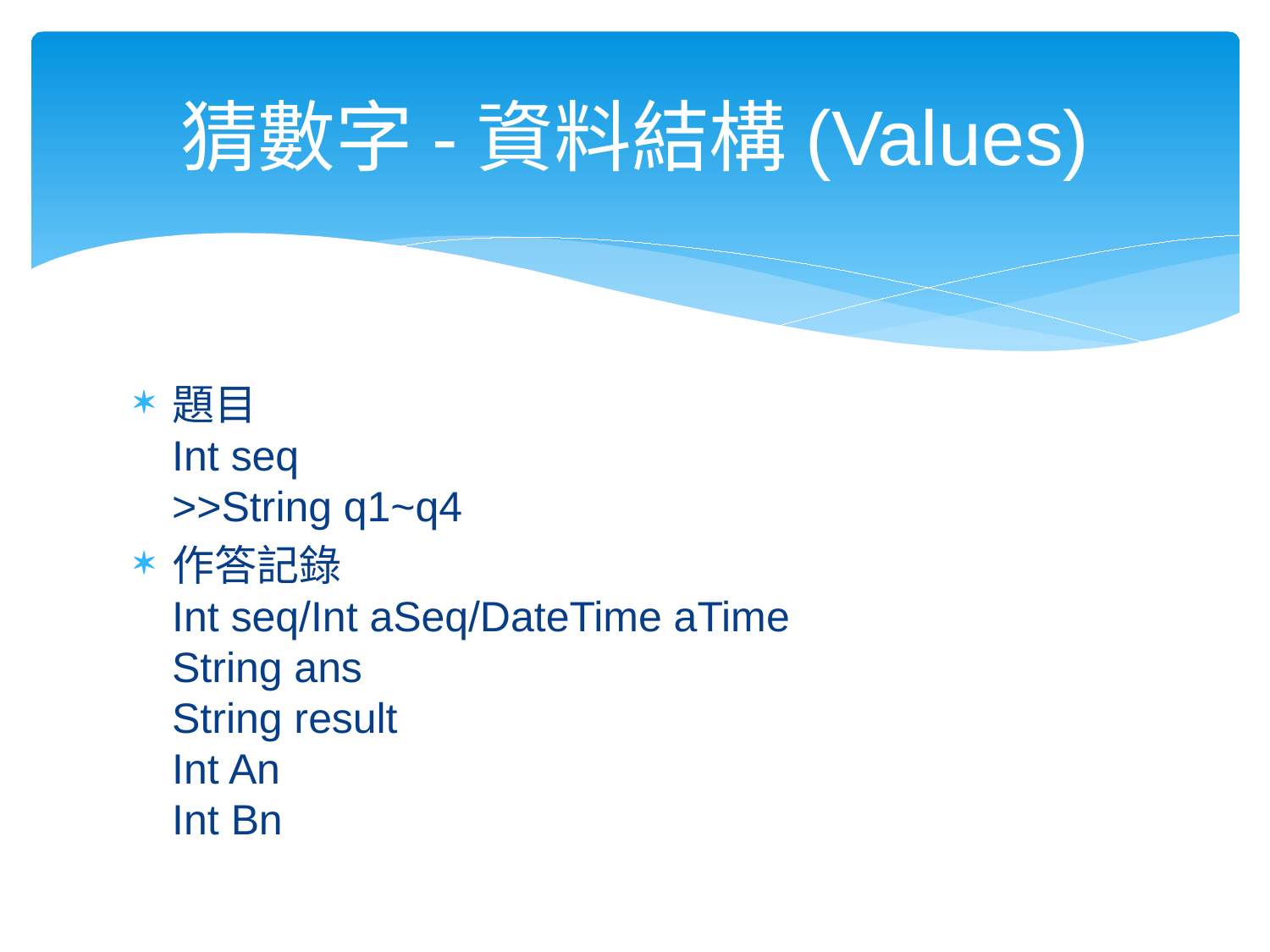

# 猜數字-資料結構(Values)
題目
Int seq
>>String q1~q4
作答記錄
Int seq/Int aSeq/DateTime aTime
String ans
String result
Int An
Int Bn